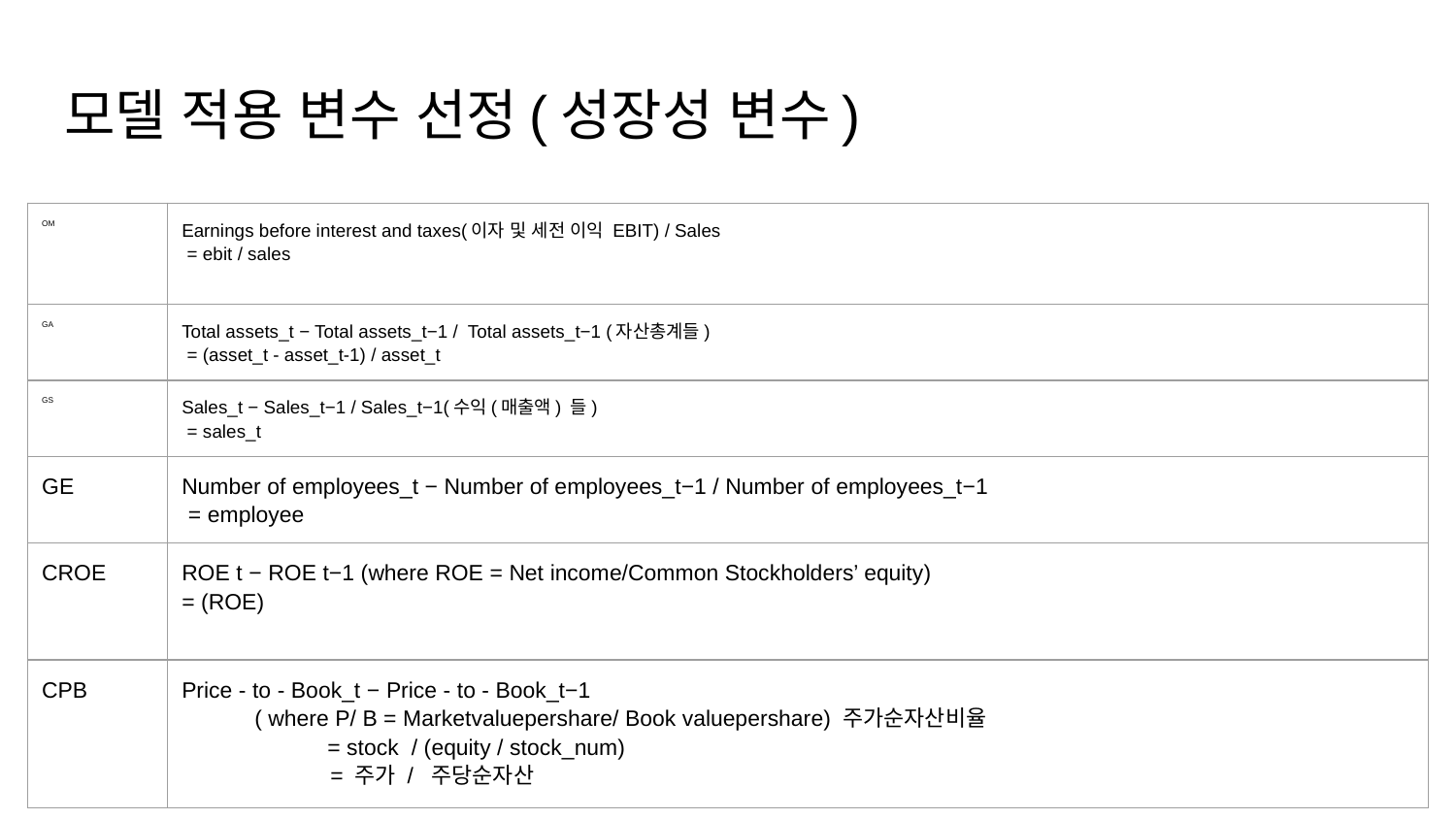

# 모델 적용 변수 선정(성장성 변수)
| OM | Earnings before interest and taxes(이자 및 세전 이익 EBIT) / Sales = ebit / sales |
| --- | --- |
| GA | Total assets\_t − Total assets\_t−1 / Total assets\_t−1 (자산총계들) = (asset\_t - asset\_t-1) / asset\_t |
| GS | Sales\_t − Sales\_t−1 / Sales\_t−1(수익(매출액) 들) = sales\_t |
| GE | Number of employees\_t − Number of employees\_t−1 / Number of employees\_t−1 = employee |
| CROE | ROE t − ROE t−1 (where ROE = Net income/Common Stockholders’ equity) = (ROE) |
| CPB | Price - to - Book\_t − Price - to - Book\_t−1 ( where P/ B = Marketvaluepershare/ Book valuepershare) 주가순자산비율 = stock / (equity / stock\_num) = 주가 / 주당순자산 |